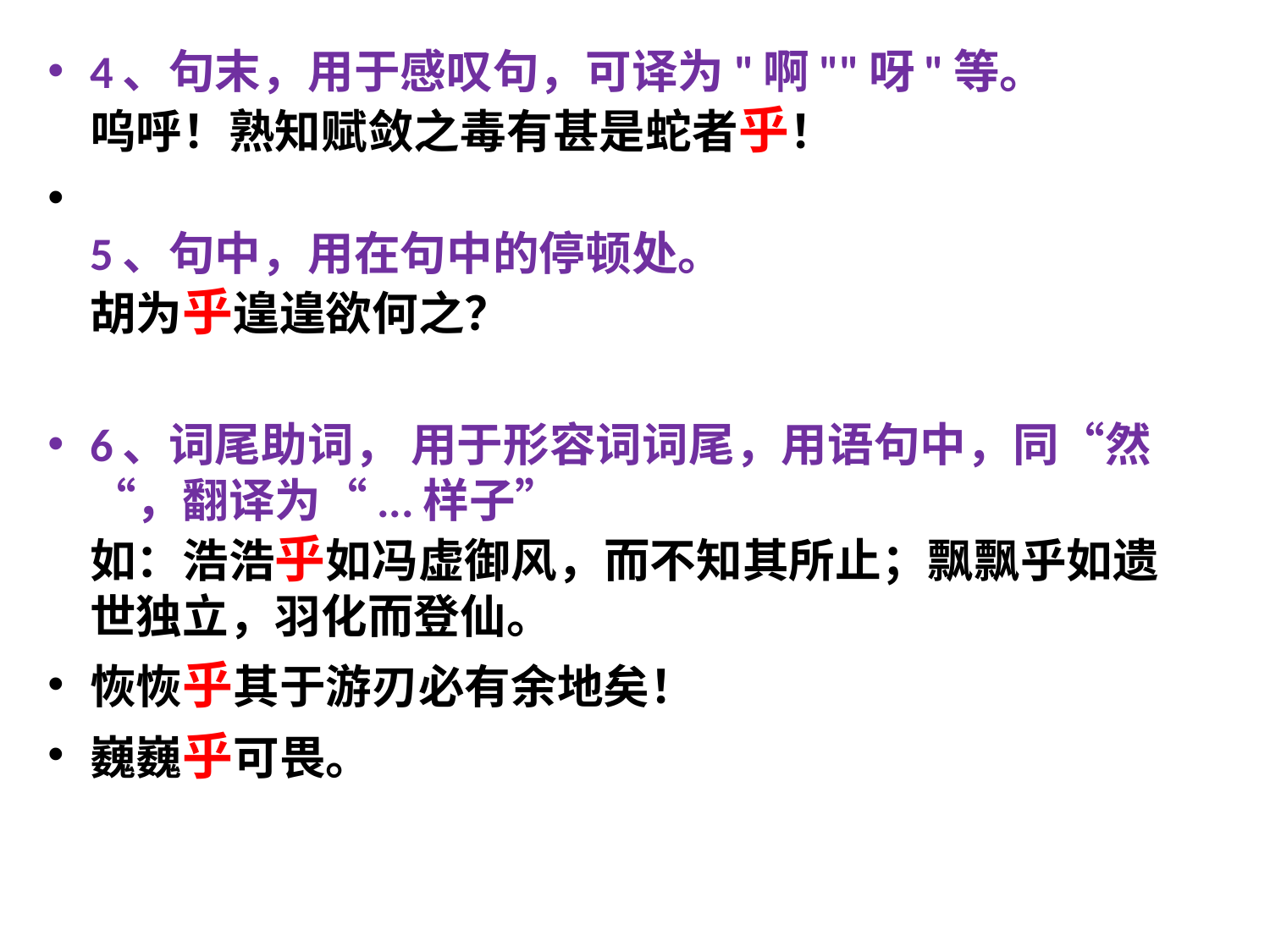

4、句末，用于感叹句，可译为"啊""呀"等。 
呜呼！熟知赋敛之毒有甚是蛇者乎！
5、句中，用在句中的停顿处。 
胡为乎遑遑欲何之？

6、词尾助词， 用于形容词词尾，用语句中，同“然“，翻译为“...样子”
如：浩浩乎如冯虚御风，而不知其所止；飘飘乎如遗世独立，羽化而登仙。
恢恢乎其于游刃必有余地矣！
巍巍乎可畏。